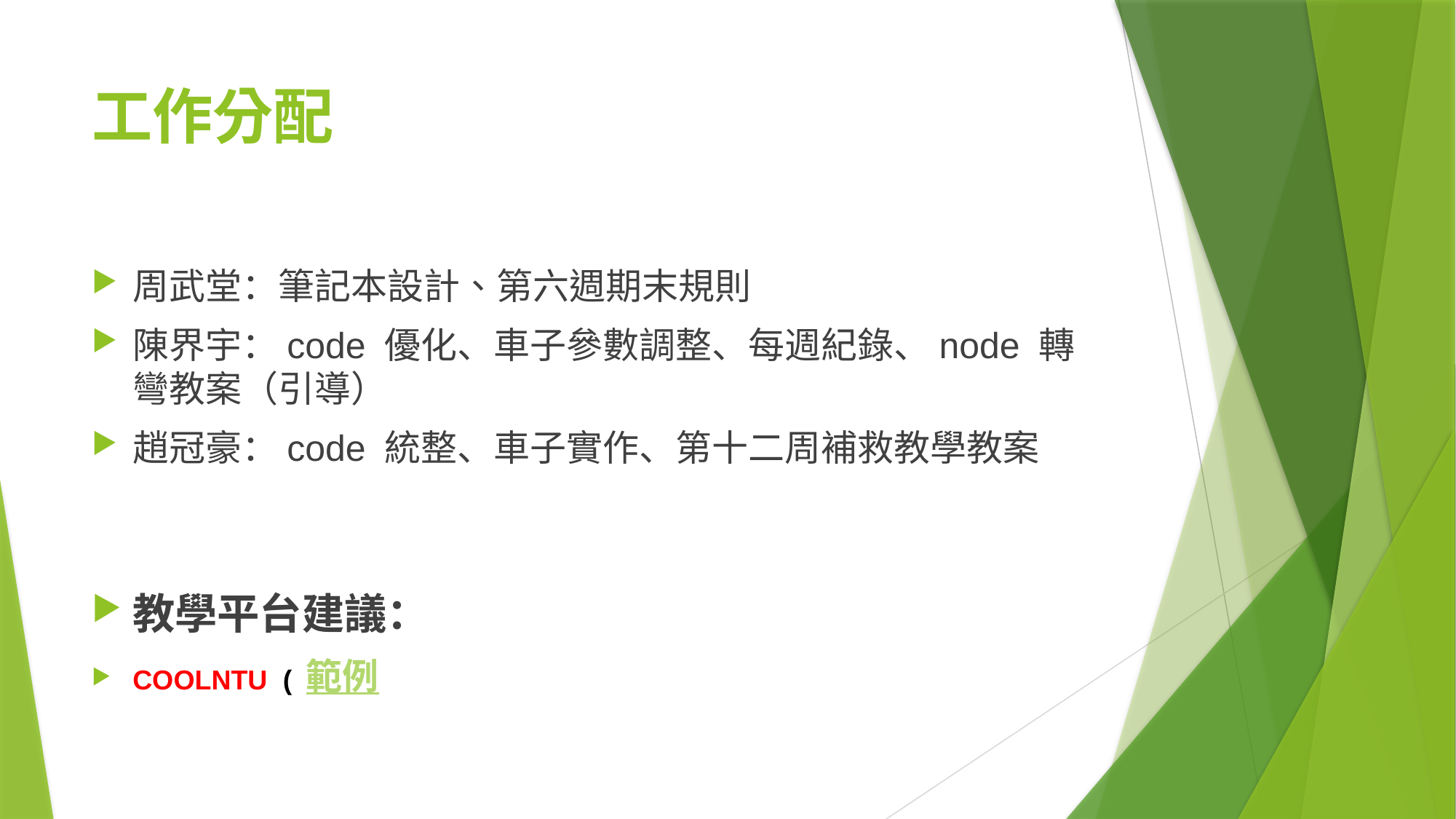

# 工作分配
周武堂：筆記本設計、第六週期末規則
陳界宇：code 優化、車子參數調整、每週紀錄、node 轉彎教案（引導）
趙冠豪：code 統整、車子實作、第十二周補救教學教案

教學平台建議：
COOLNTU  ( 範例